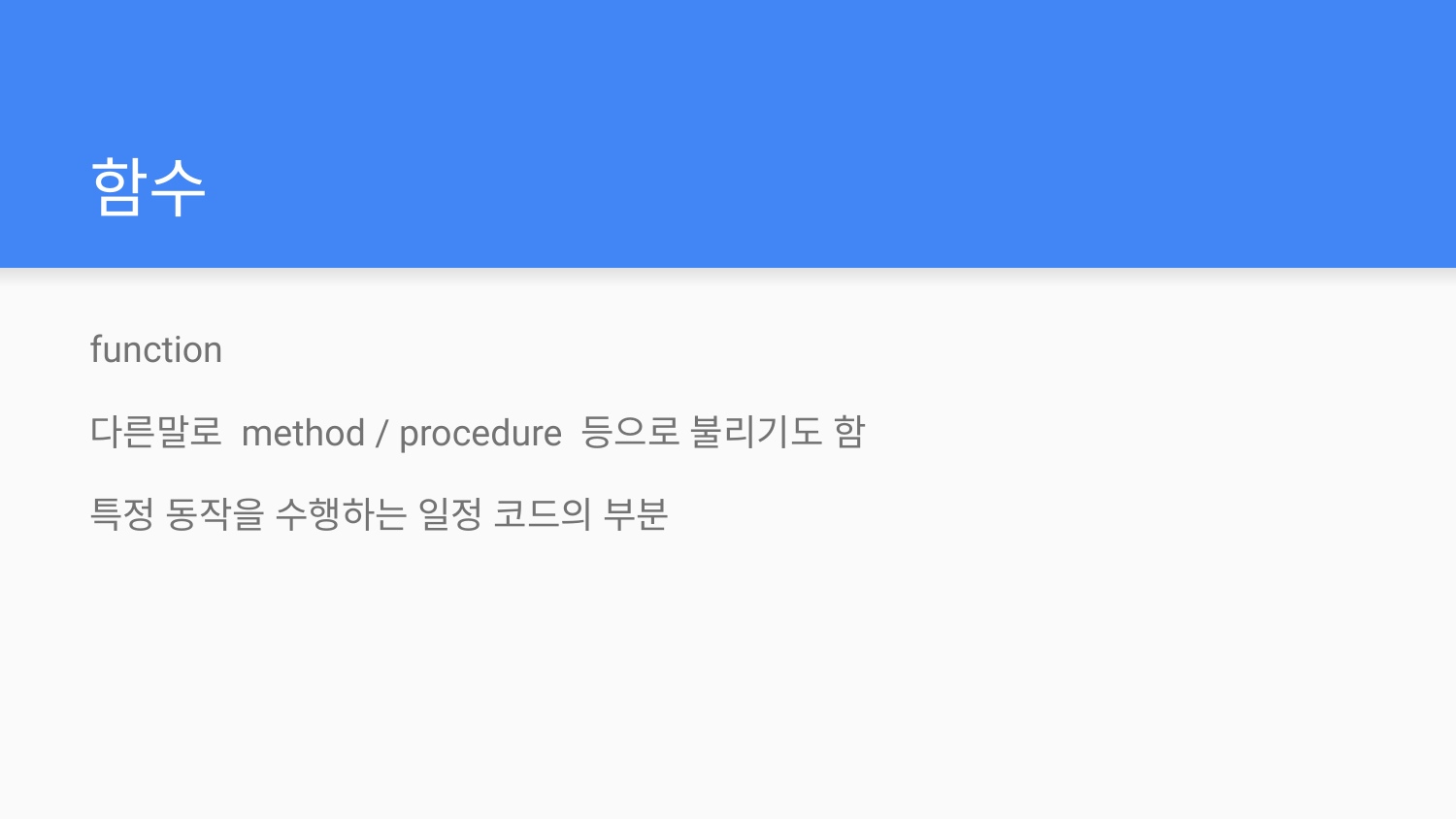

# 함수
function
다른말로 method / procedure 등으로 불리기도 함
특정 동작을 수행하는 일정 코드의 부분